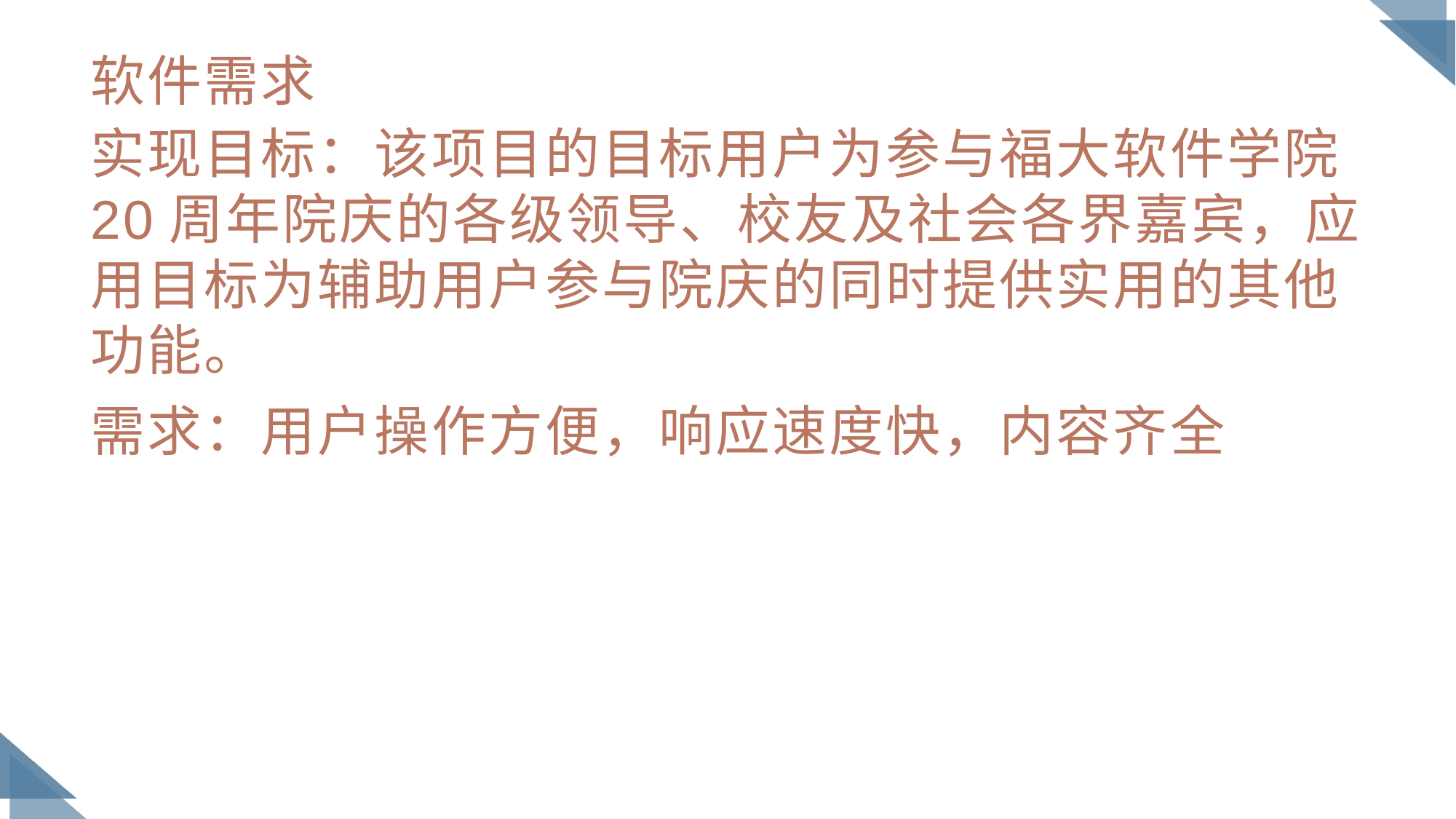

# 软件需求
实现目标：该项目的目标用户为参与福大软件学院20周年院庆的各级领导、校友及社会各界嘉宾，应用目标为辅助用户参与院庆的同时提供实用的其他功能。
需求：用户操作方便，响应速度快，内容齐全